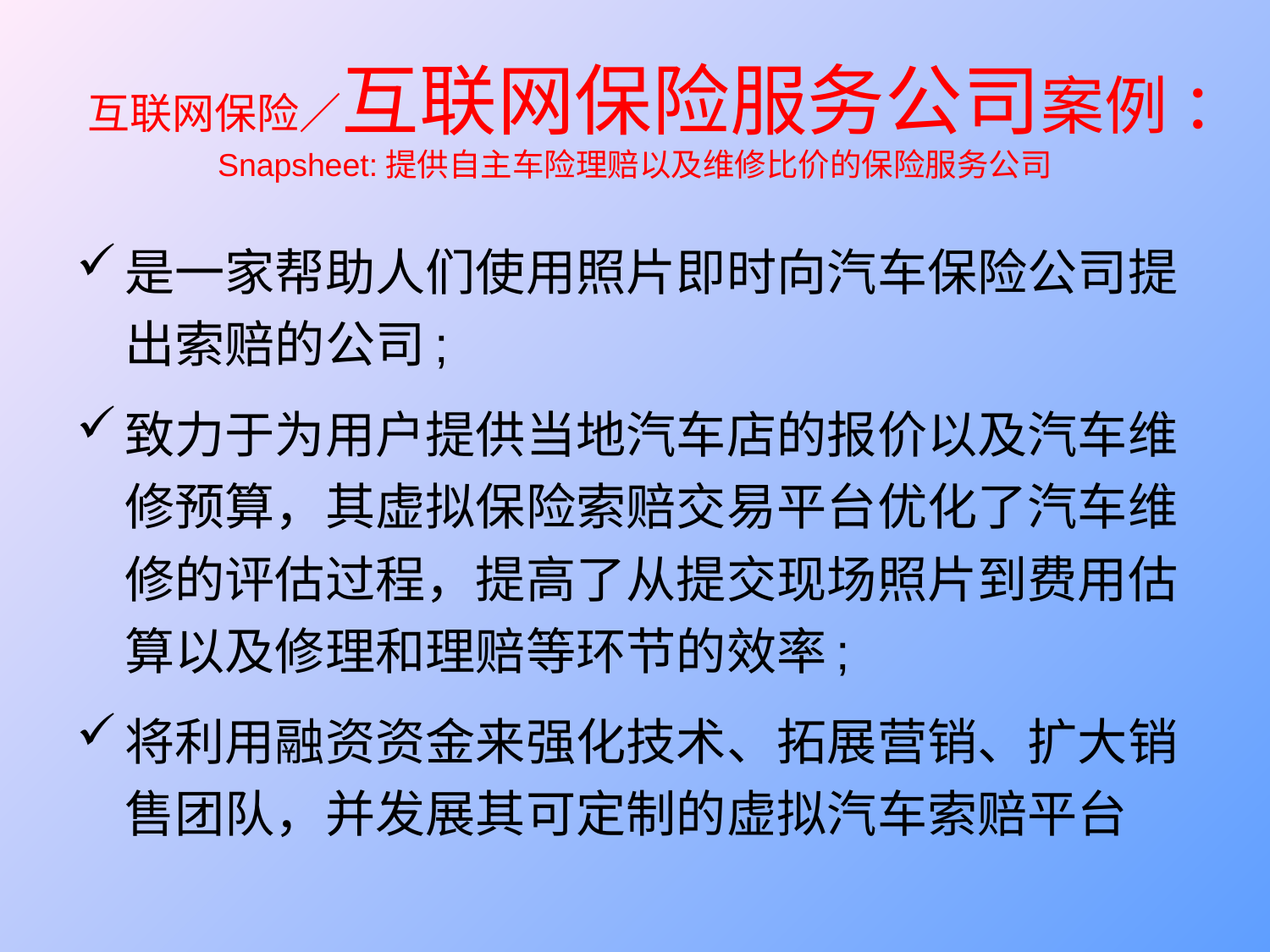

# 互联网保险／互联网保险服务公司案例 ：Snapsheet:提供自主车险理赔以及维修比价的保险服务公司
是一家帮助人们使用照片即时向汽车保险公司提出索赔的公司;
致力于为用户提供当地汽车店的报价以及汽车维修预算，其虚拟保险索赔交易平台优化了汽车维修的评估过程，提高了从提交现场照片到费用估算以及修理和理赔等环节的效率;
将利用融资资金来强化技术、拓展营销、扩大销售团队，并发展其可定制的虚拟汽车索赔平台